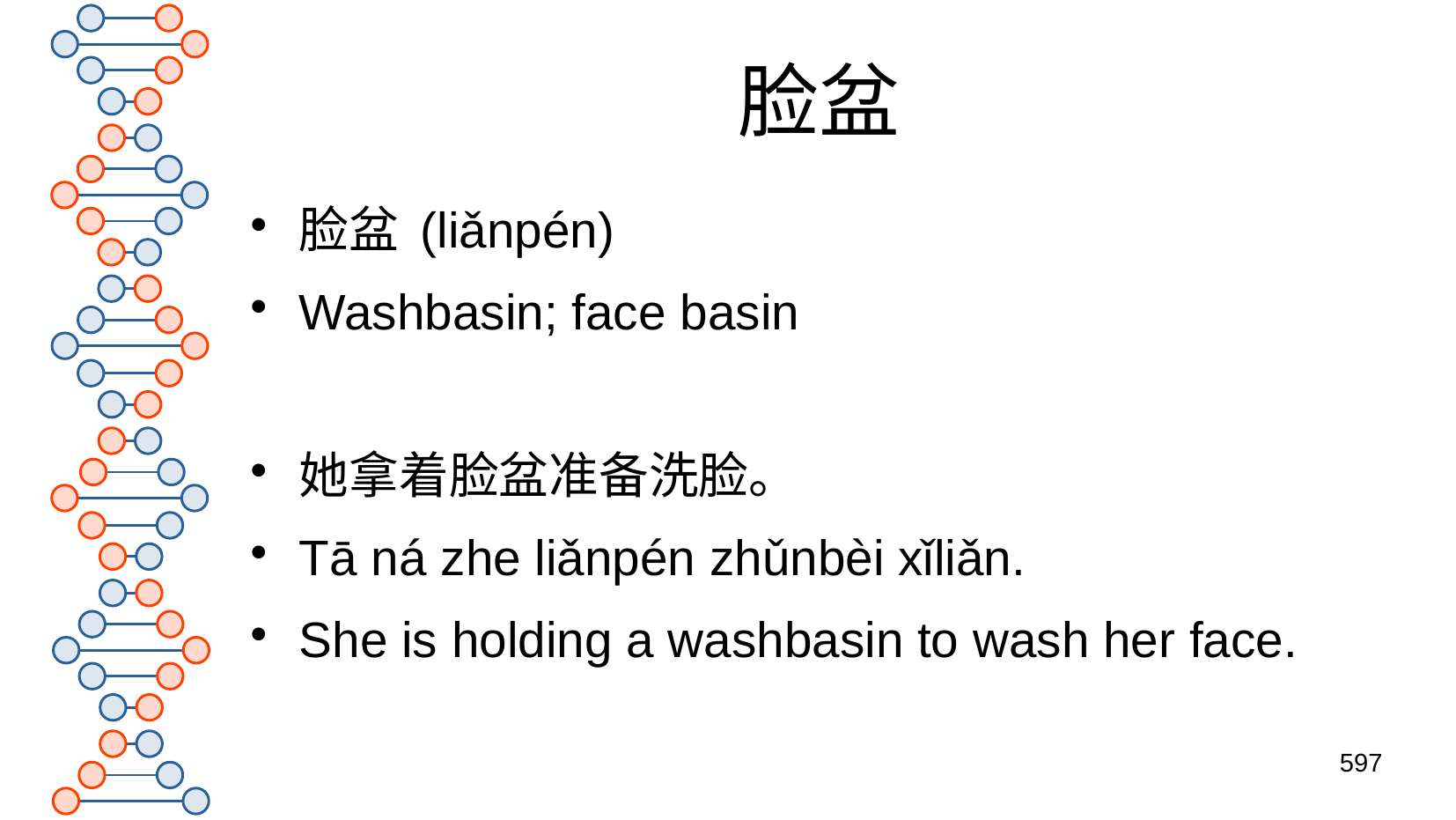

# 脸盆
脸盆 (liǎnpén)
Washbasin; face basin

她拿着脸盆准备洗脸。
Tā ná zhe liǎnpén zhǔnbèi xǐliǎn.
She is holding a washbasin to wash her face.
597